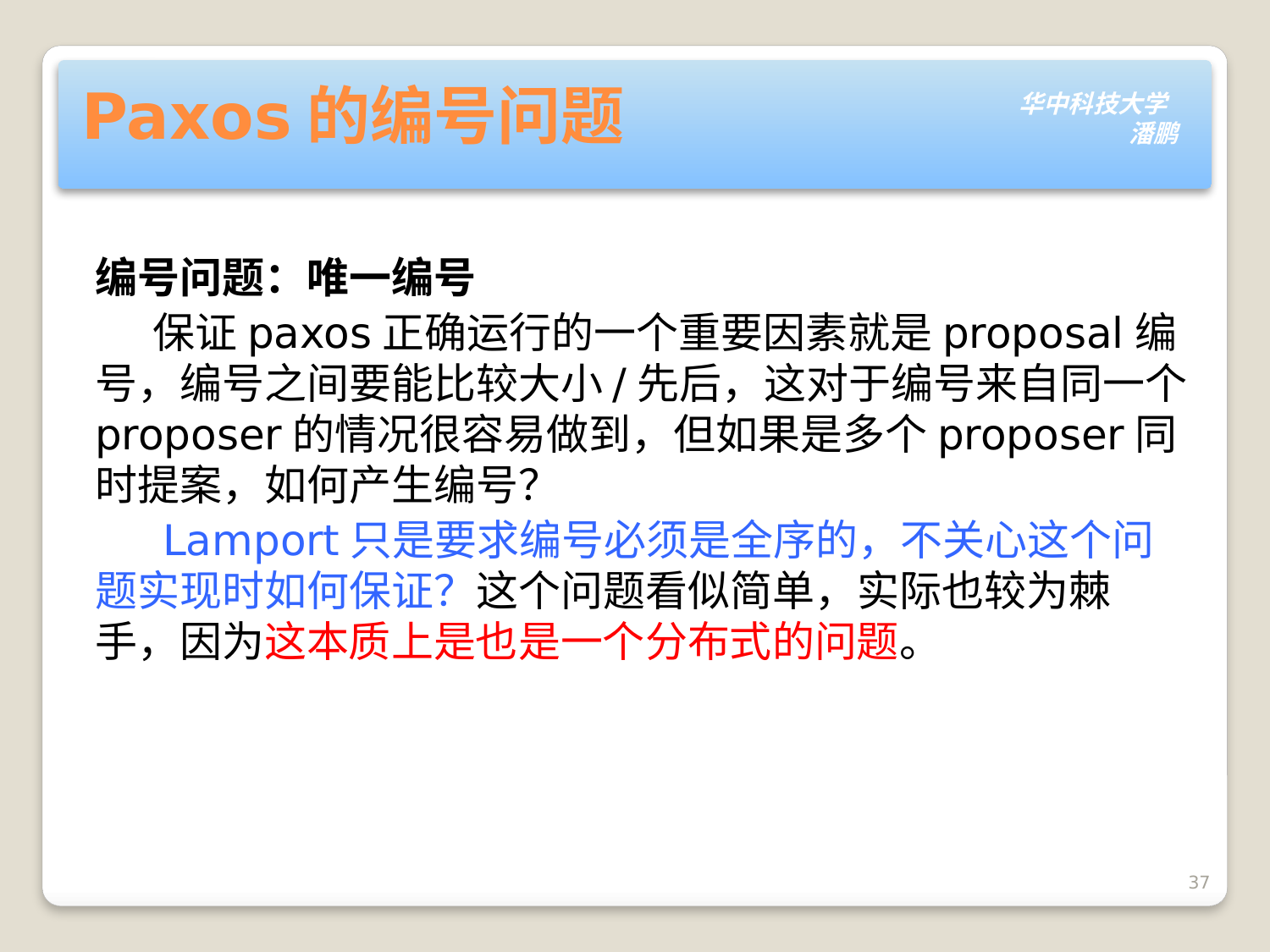

# Paxos的编号问题
编号问题：唯一编号
     保证paxos正确运行的一个重要因素就是proposal编号，编号之间要能比较大小/先后，这对于编号来自同一个proposer的情况很容易做到，但如果是多个proposer同时提案，如何产生编号？
     Lamport只是要求编号必须是全序的，不关心这个问题实现时如何保证？这个问题看似简单，实际也较为棘手，因为这本质上是也是一个分布式的问题。
37